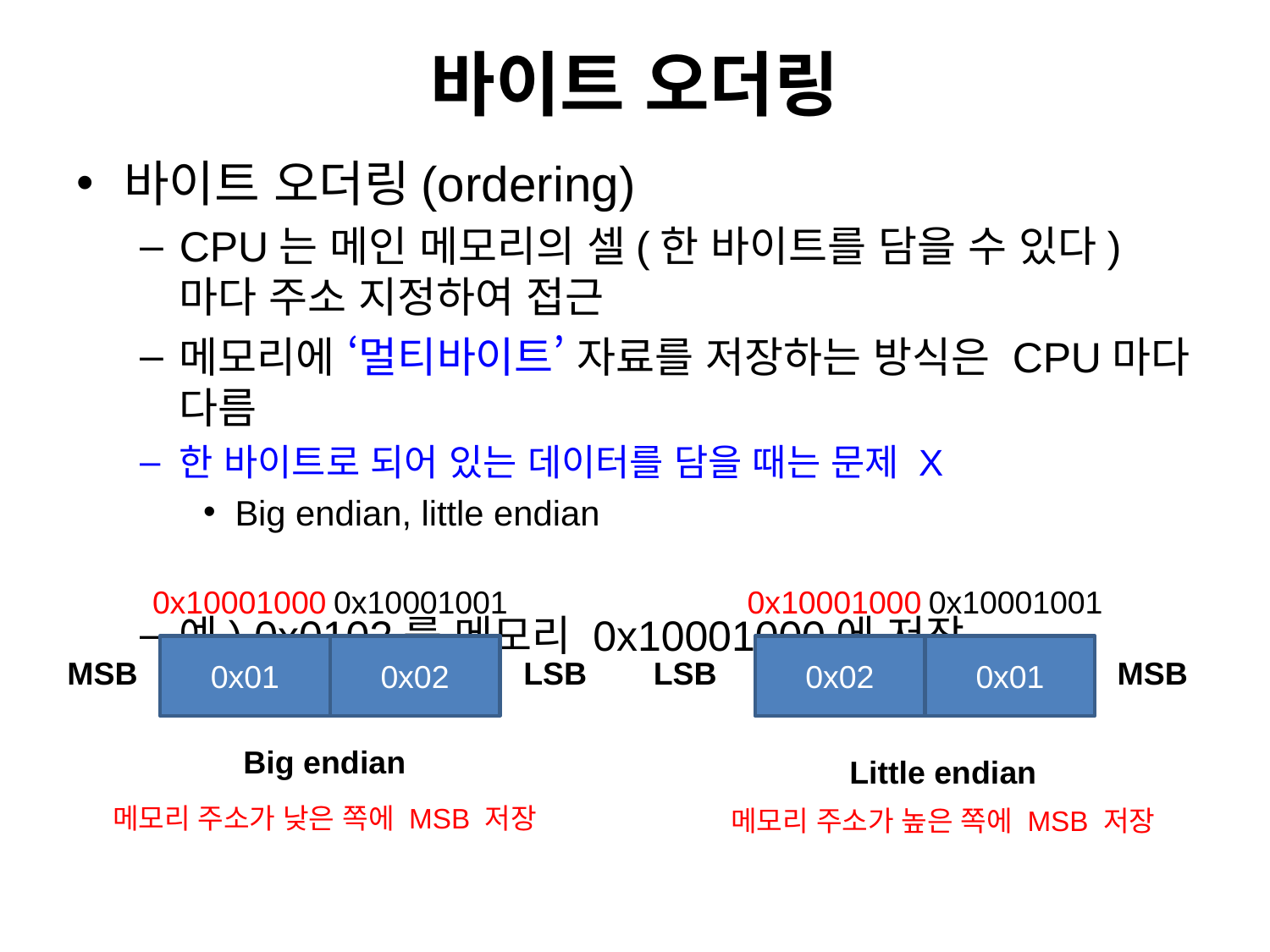

# 바이트 오더링
바이트 오더링(ordering)
CPU는 메인 메모리의 셀(한 바이트를 담을 수 있다)마다 주소 지정하여 접근
메모리에 ‘멀티바이트’ 자료를 저장하는 방식은 CPU마다 다름
한 바이트로 되어 있는 데이터를 담을 때는 문제 X
Big endian, little endian

예) 0x0102를 메모리 0x10001000에 저장
0x10001000
0x10001001
0x10001000
0x10001001
0x01
0x02
0x02
0x01
MSB
LSB
LSB
MSB
Big endian
Little endian
메모리 주소가 낮은 쪽에 MSB 저장
메모리 주소가 높은 쪽에 MSB 저장